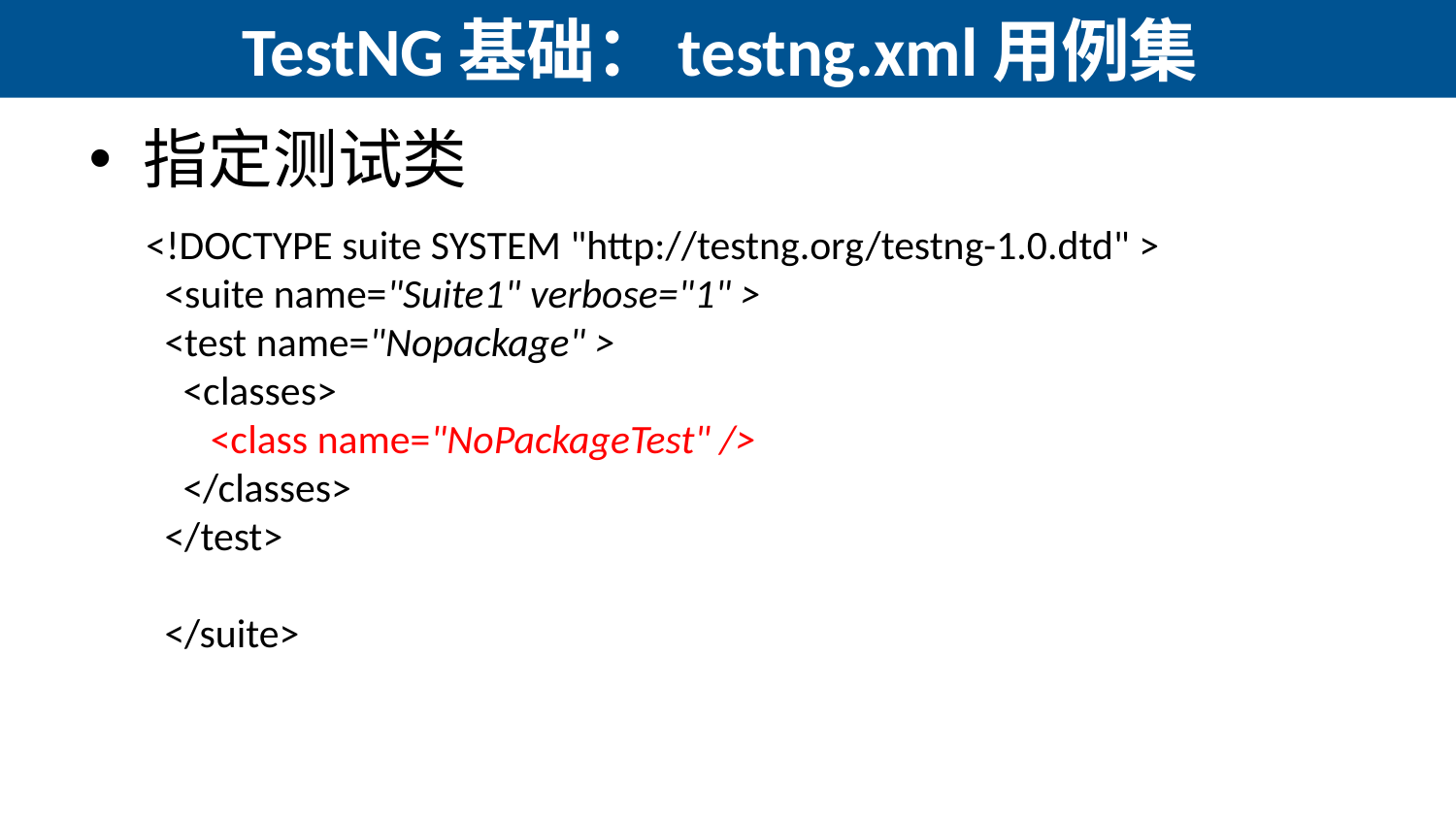

# TestNG基础：testng.xml用例集
指定测试类

<!DOCTYPE suite SYSTEM "http://testng.org/testng-1.0.dtd" >
  <suite name="Suite1" verbose="1" >
  <test name="Nopackage" >
    <classes>
       <class name="NoPackageTest" />
    </classes>
  </test>

  </suite>